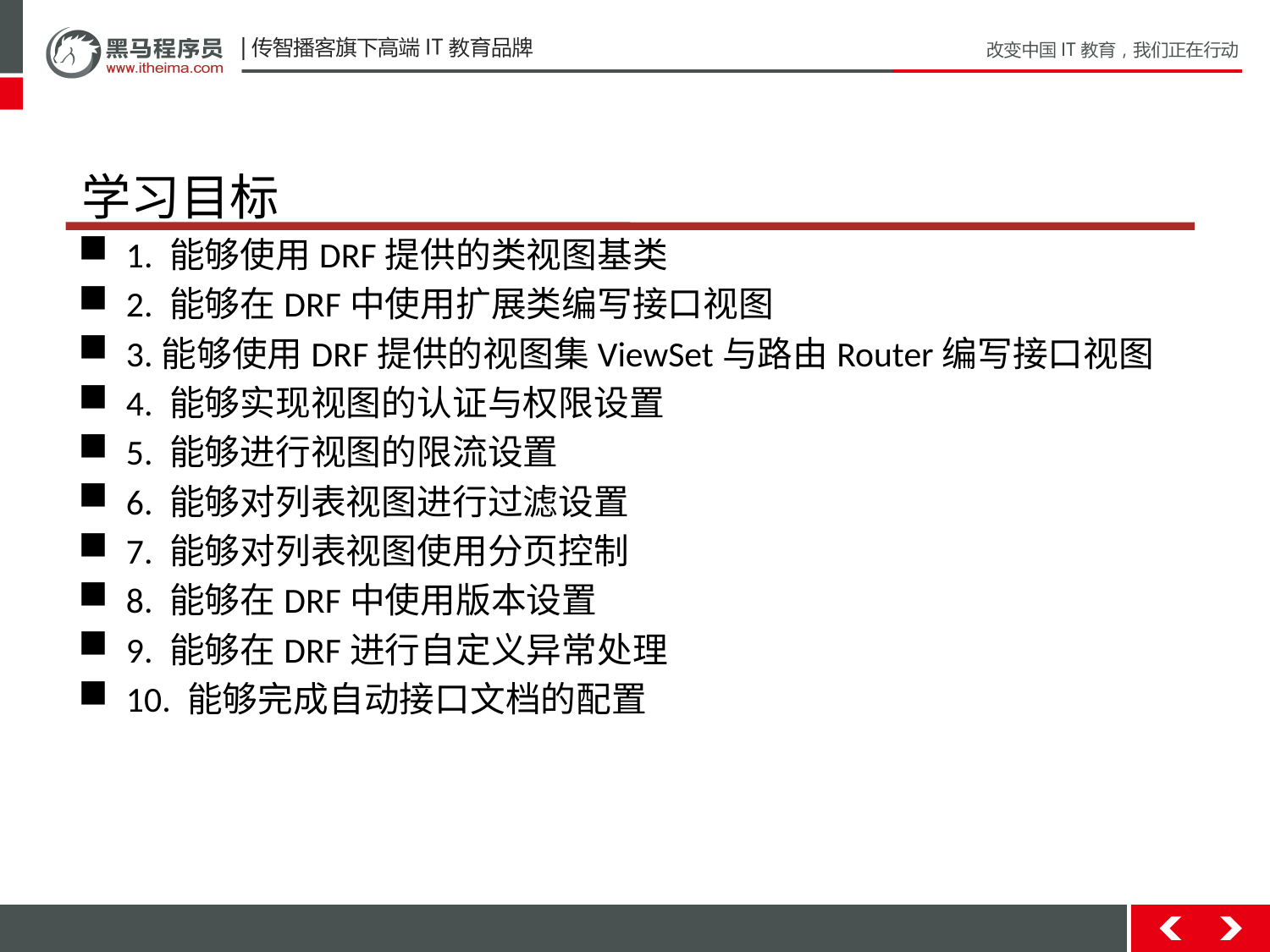

# 学习目标
1. 能够使用DRF提供的类视图基类
2. 能够在DRF中使用扩展类编写接口视图
3.能够使用DRF提供的视图集ViewSet与路由Router编写接口视图
4. 能够实现视图的认证与权限设置
5. 能够进行视图的限流设置
6. 能够对列表视图进行过滤设置
7. 能够对列表视图使用分页控制
8. 能够在DRF中使用版本设置
9. 能够在DRF进行自定义异常处理
10. 能够完成自动接口文档的配置